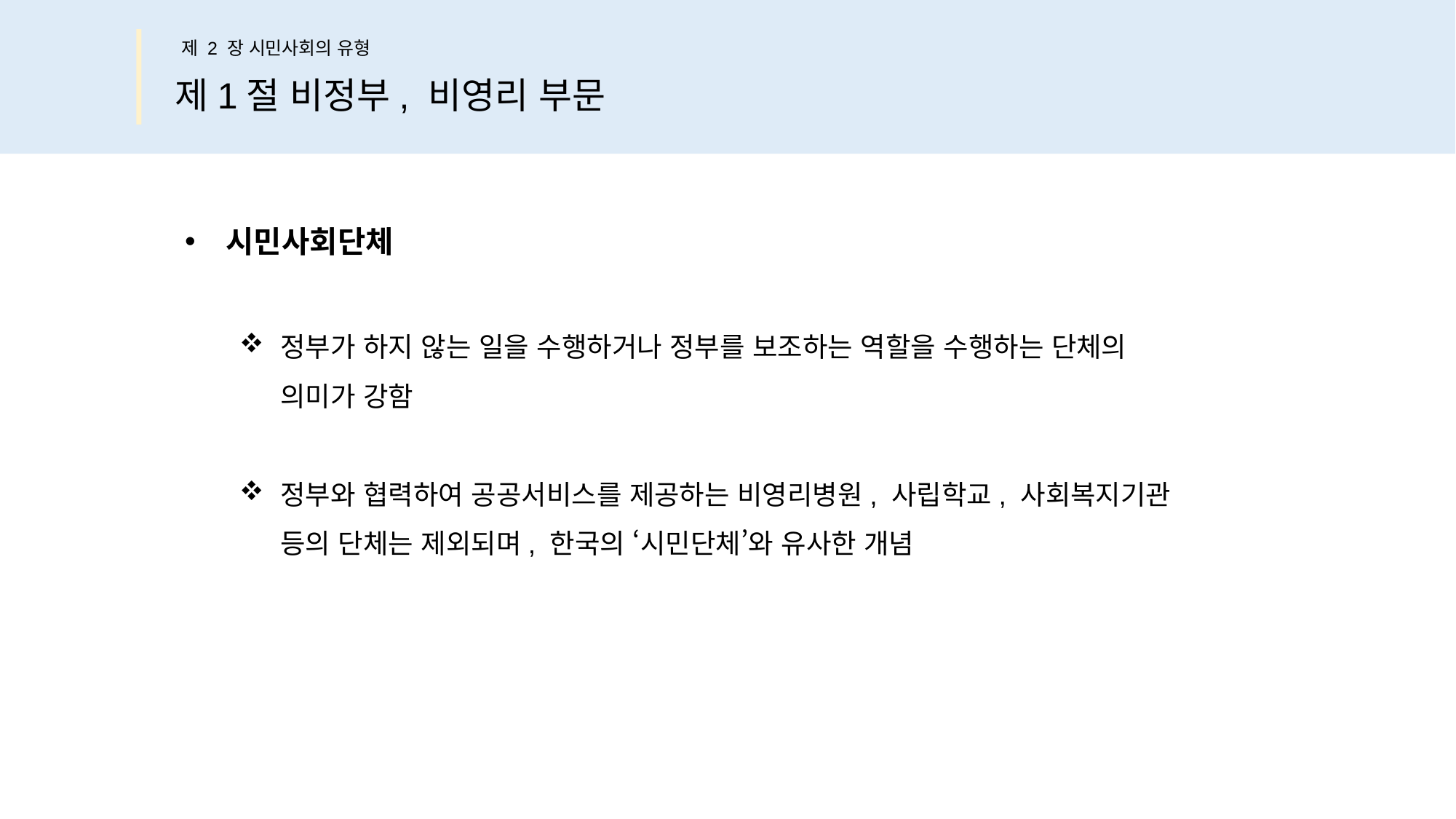

제 2 장 시민사회의 유형
제1절 비정부, 비영리 부문
시민사회단체

정부가 하지 않는 일을 수행하거나 정부를 보조하는 역할을 수행하는 단체의
의미가 강함

정부와 협력하여 공공서비스를 제공하는 비영리병원, 사립학교, 사회복지기관
등의 단체는 제외되며, 한국의 ‘시민단체’와 유사한 개념